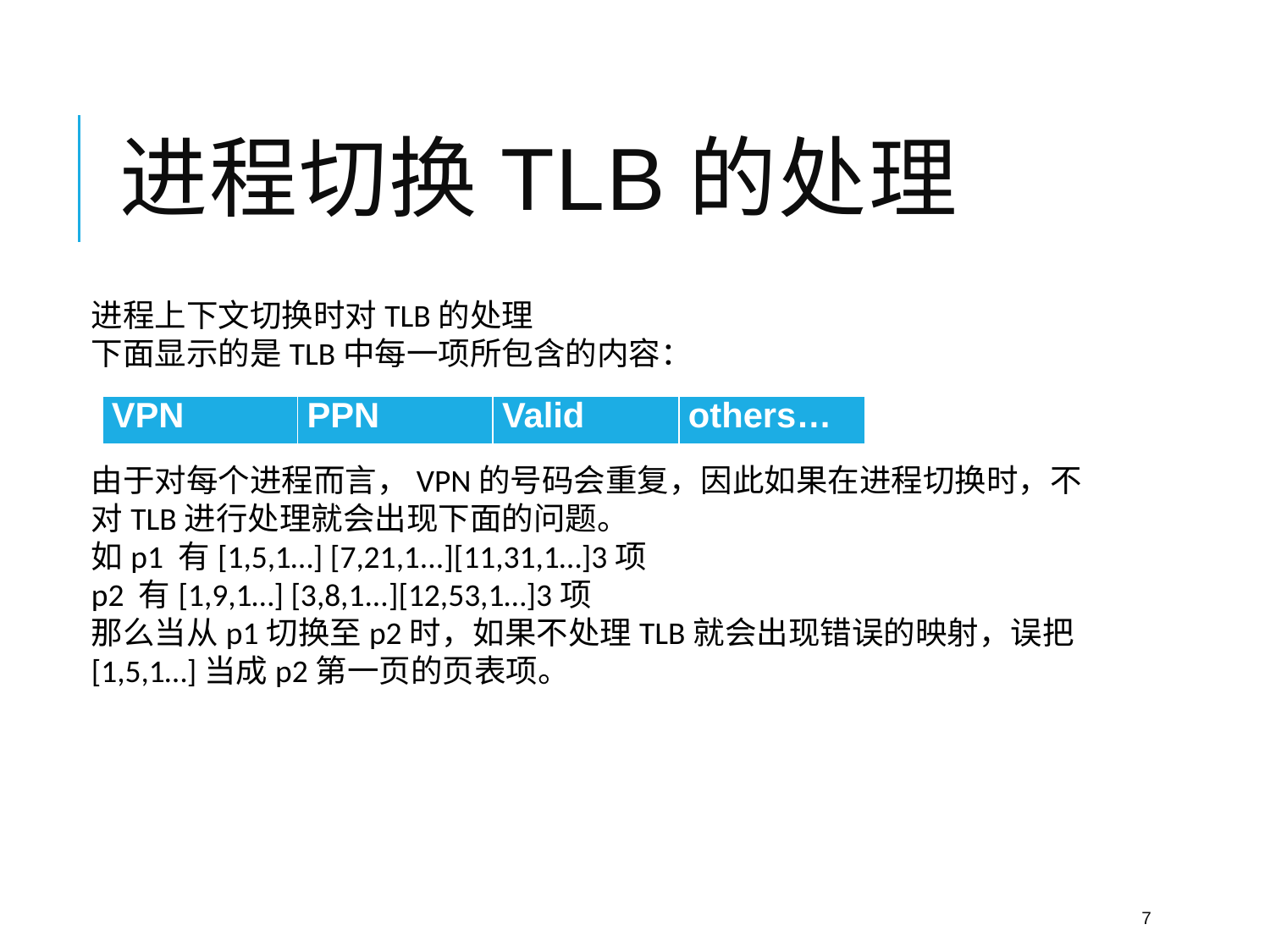

# 进程切换TLB的处理
进程上下文切换时对TLB的处理
下面显示的是TLB中每一项所包含的内容：

由于对每个进程而言，VPN的号码会重复，因此如果在进程切换时，不对TLB进行处理就会出现下面的问题。
如p1 有[1,5,1…] [7,21,1...][11,31,1…]3项
p2 有[1,9,1…] [3,8,1...][12,53,1…]3项
那么当从p1切换至p2时，如果不处理TLB就会出现错误的映射，误把 [1,5,1…]当成p2第一页的页表项。

| VPN | PPN | Valid | others… |
| --- | --- | --- | --- |
7